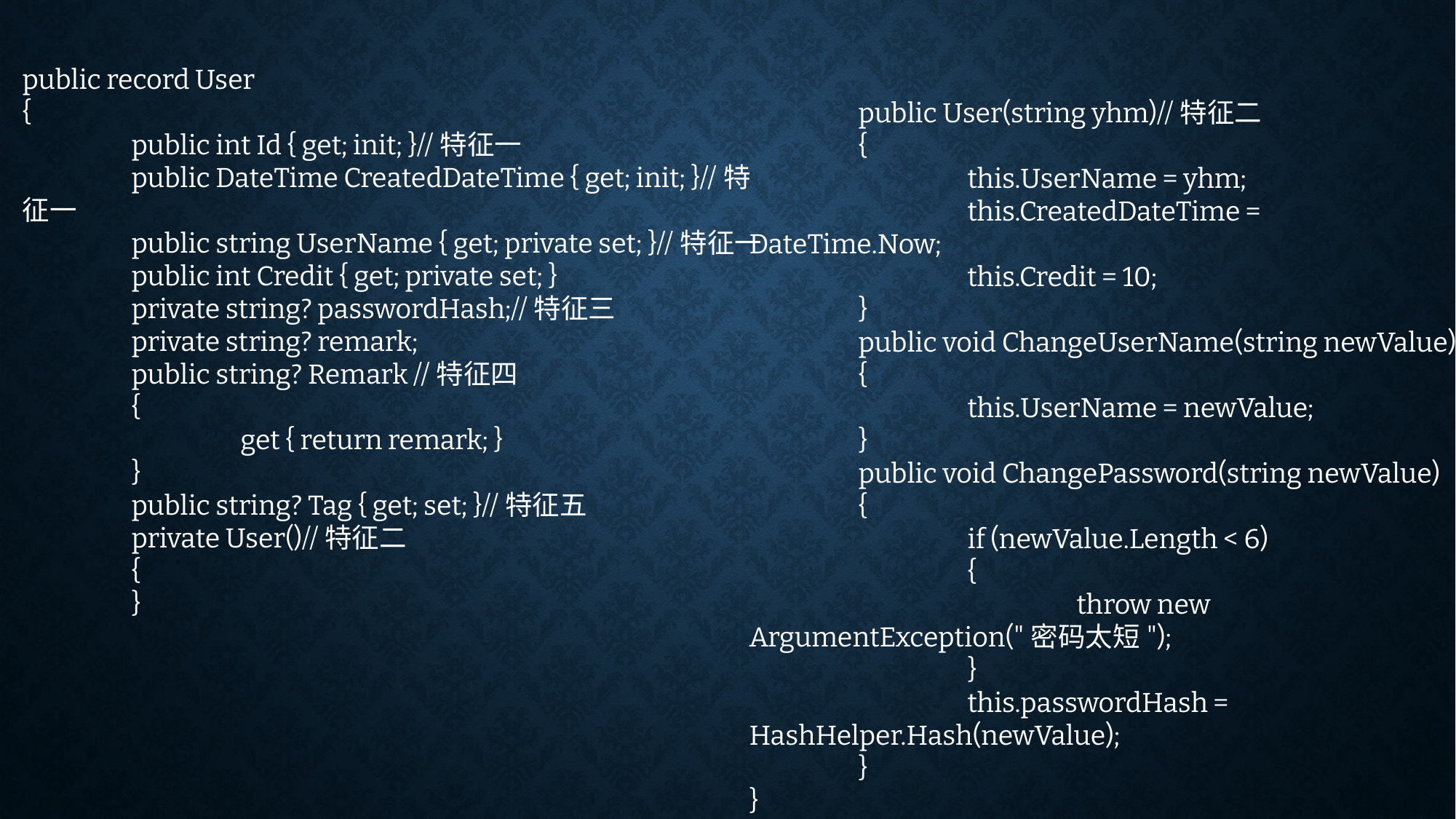

public record User
{
	public int Id { get; init; }//特征一
	public DateTime CreatedDateTime { get; init; }//特征一
	public string UserName { get; private set; }//特征一
	public int Credit { get; private set; }
	private string? passwordHash;//特征三
	private string? remark;
	public string? Remark //特征四
	{
		get { return remark; }
	}
	public string? Tag { get; set; }//特征五
	private User()//特征二
	{
	}
	public User(string yhm)//特征二
	{
		this.UserName = yhm;
		this.CreatedDateTime = DateTime.Now;
		this.Credit = 10;
	}
	public void ChangeUserName(string newValue)
	{
		this.UserName = newValue;
	}
	public void ChangePassword(string newValue)
	{
		if (newValue.Length < 6)
		{
			throw new ArgumentException("密码太短");
		}
		this.passwordHash = HashHelper.Hash(newValue);
	}
}